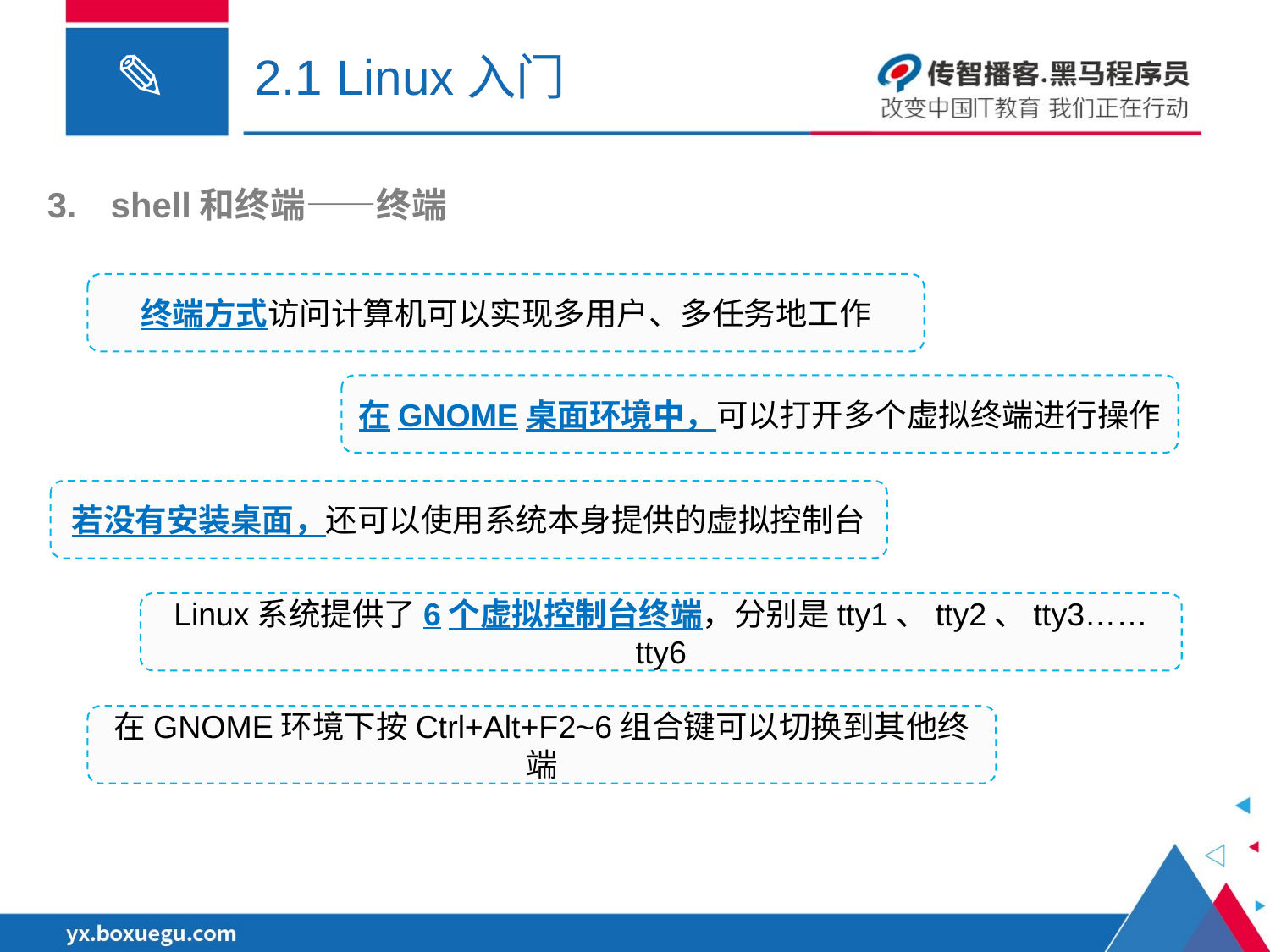

# 2.1 Linux入门
shell和终端——终端
终端方式访问计算机可以实现多用户、多任务地工作
在GNOME桌面环境中，可以打开多个虚拟终端进行操作
若没有安装桌面，还可以使用系统本身提供的虚拟控制台
Linux系统提供了6个虚拟控制台终端，分别是tty1、tty2、tty3……tty6
在GNOME环境下按Ctrl+Alt+F2~6组合键可以切换到其他终端